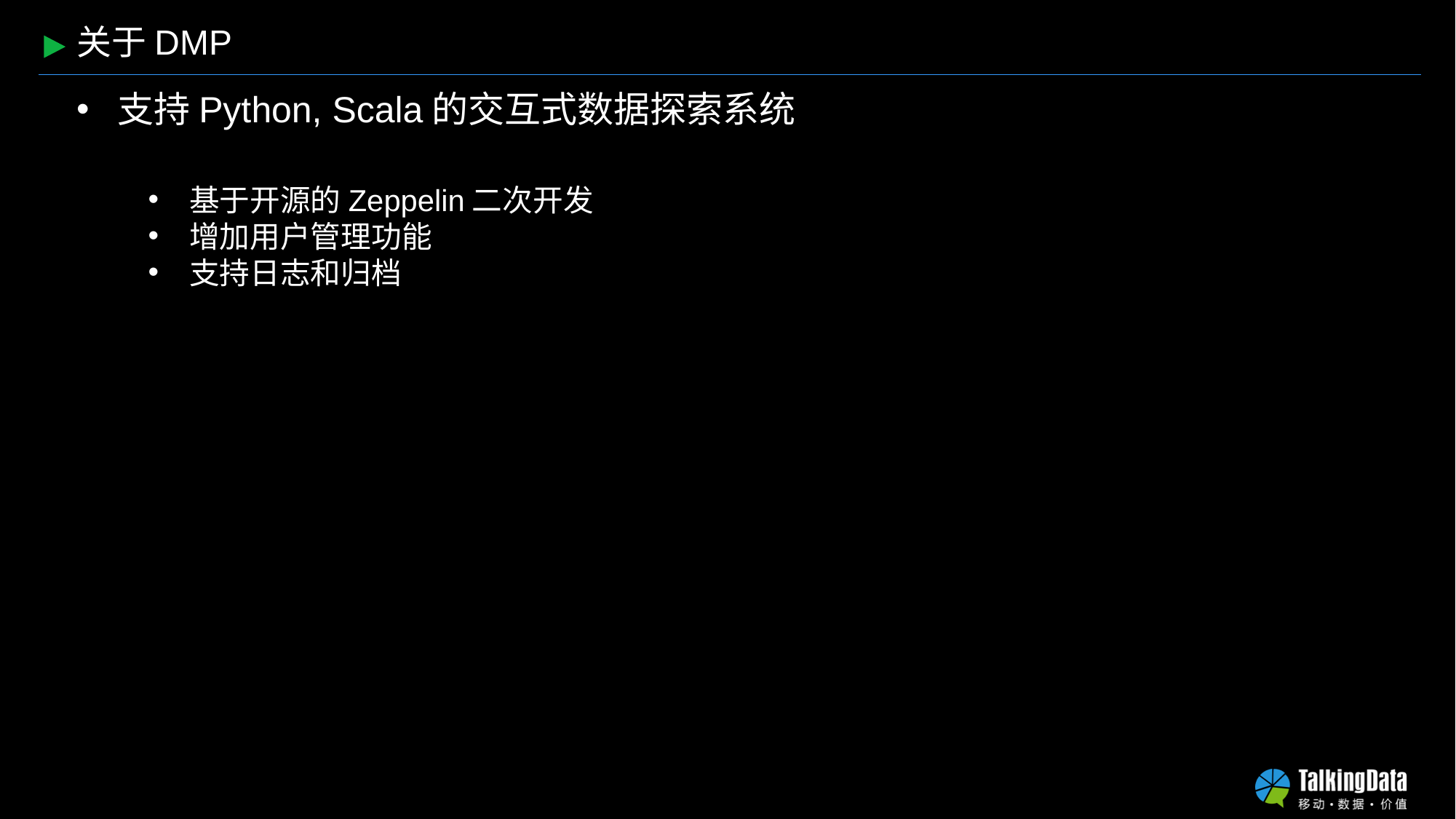

关于DMP
支持Python, Scala的交互式数据探索系统
基于开源的Zeppelin二次开发
增加用户管理功能
支持日志和归档